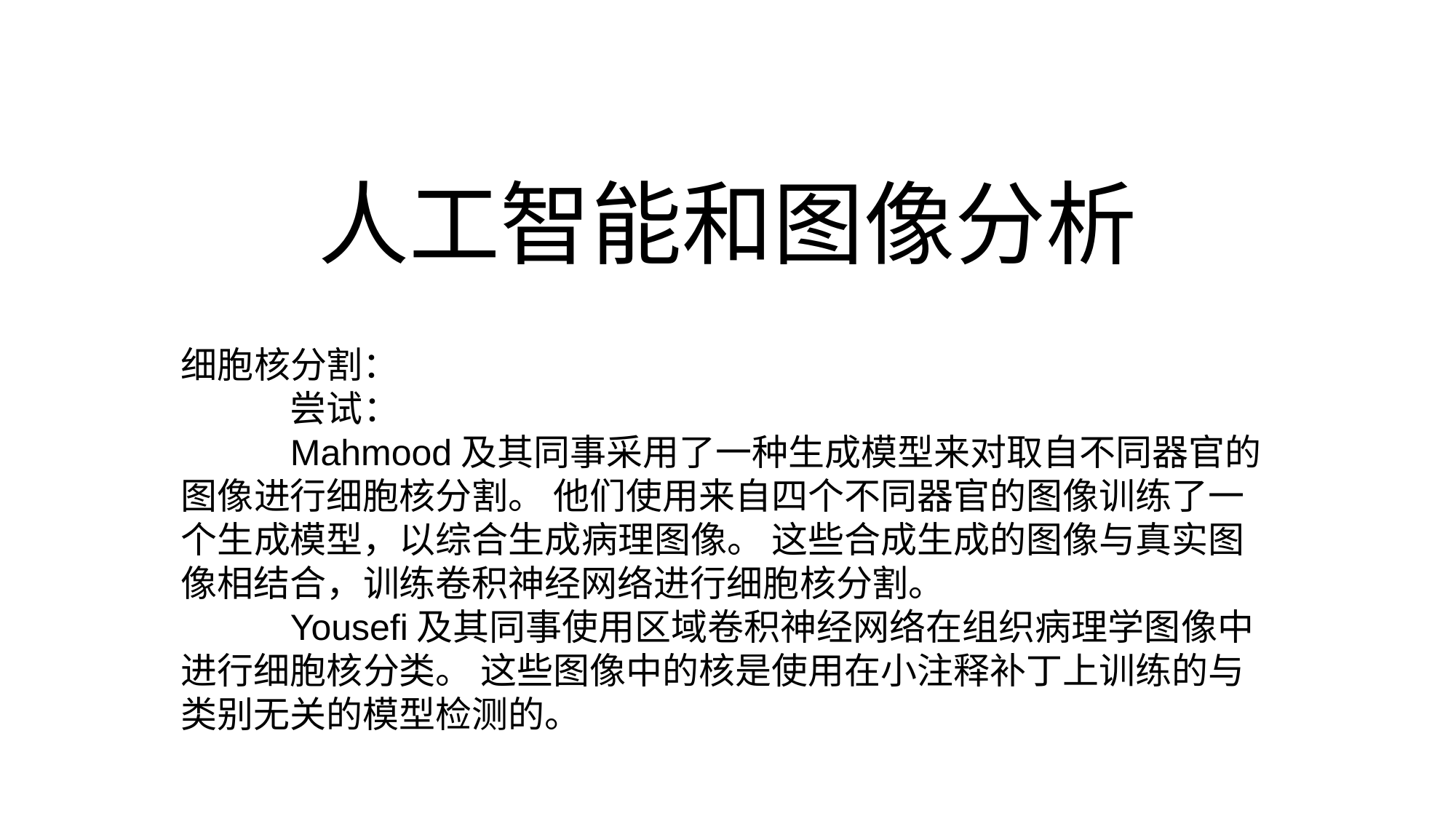

# 人工智能和图像分析
细胞核分割：
	尝试：
	Mahmood及其同事采用了一种生成模型来对取自不同器官的图像进行细胞核分割。 他们使用来自四个不同器官的图像训练了一个生成模型，以综合生成病理图像。 这些合成生成的图像与真实图像相结合，训练卷积神经网络进行细胞核分割。
	Yousefi及其同事使用区域卷积神经网络在组织病理学图像中进行细胞核分类。 这些图像中的核是使用在小注释补丁上训练的与类别无关的模型检测的。